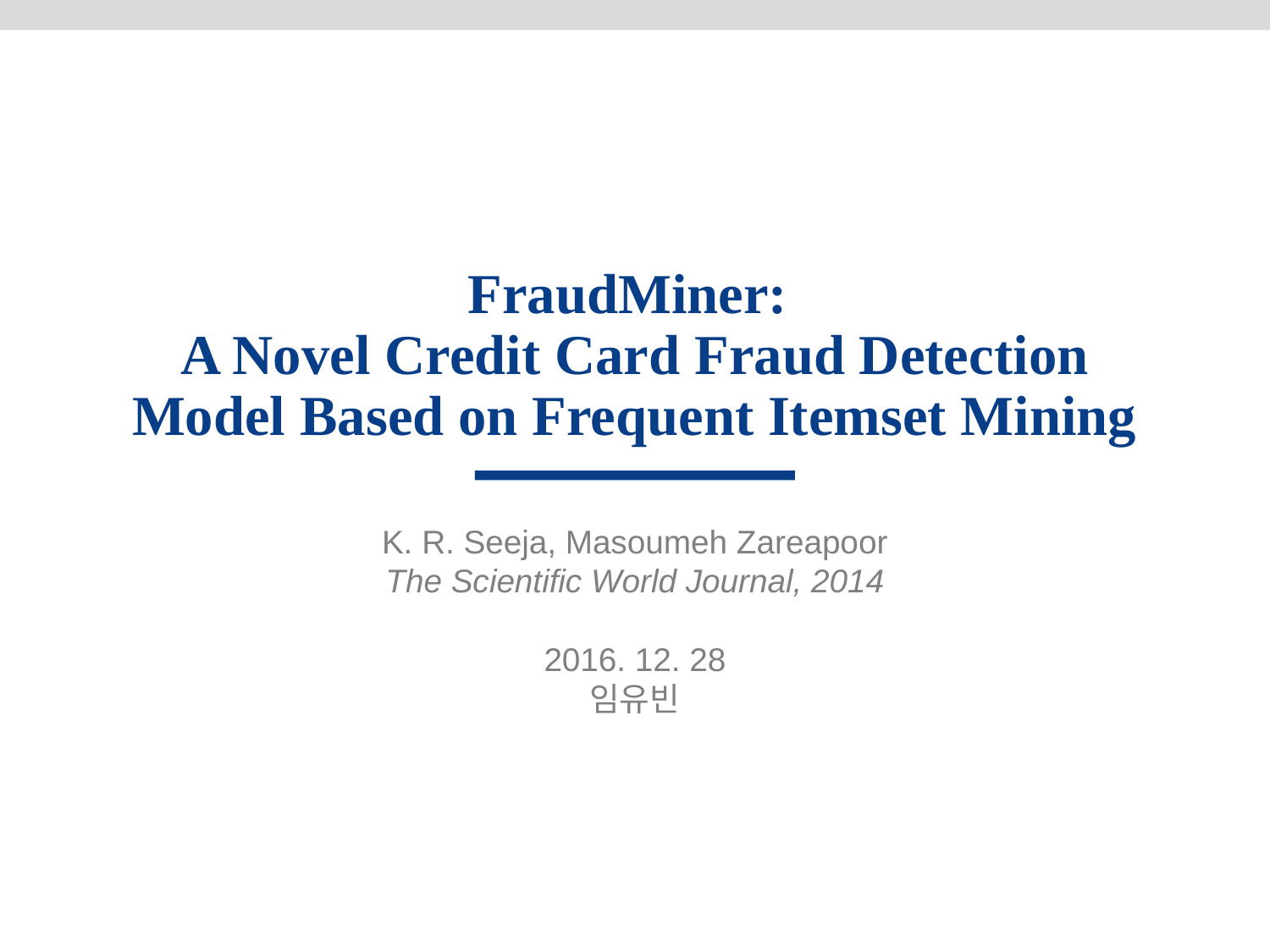

# FraudMiner: A Novel Credit Card Fraud Detection Model Based on Frequent Itemset Mining
K. R. Seeja, Masoumeh Zareapoor
The Scientific World Journal, 2014

2016. 12. 28
임유빈